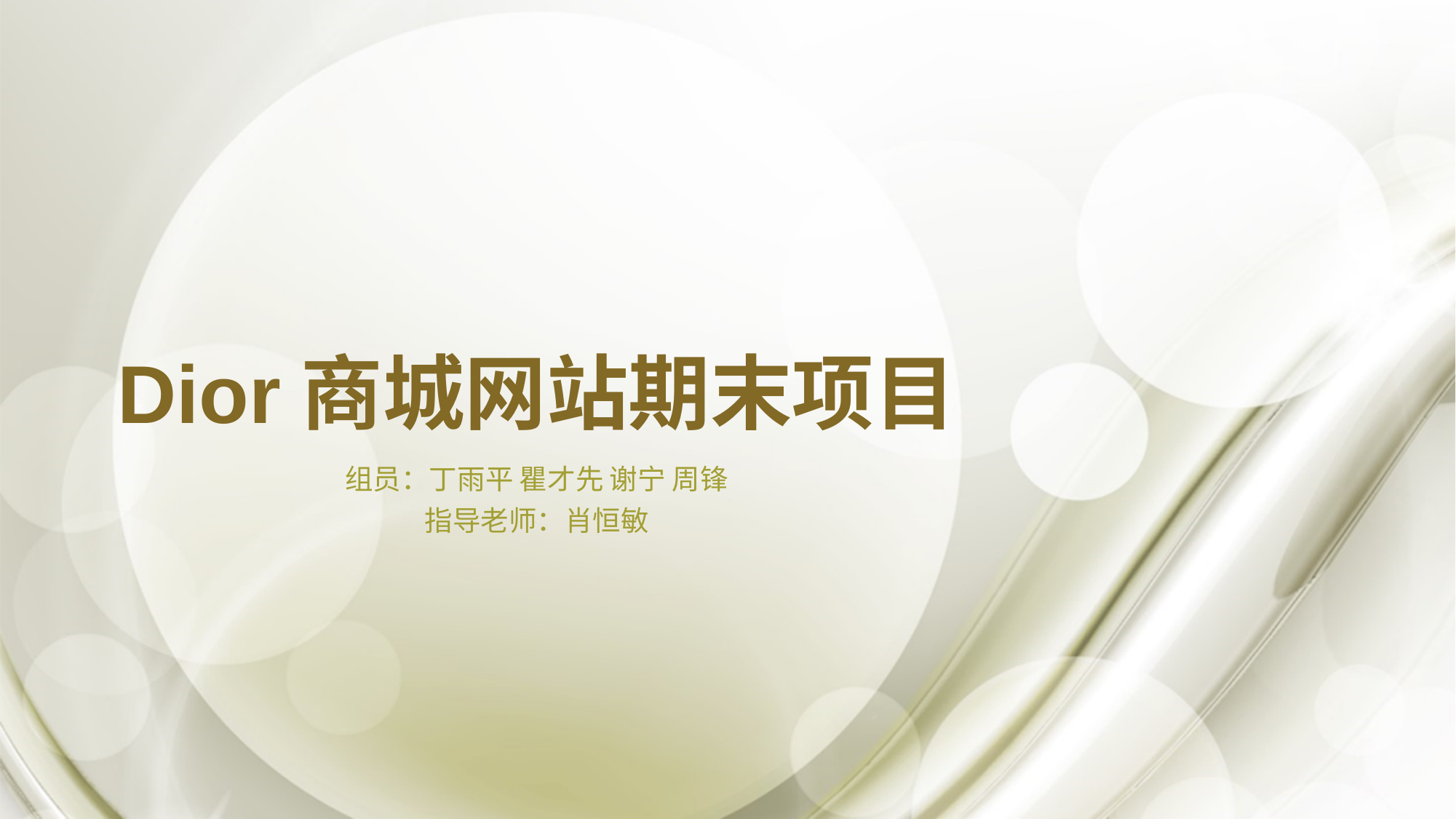

# Dior商城网站期末项目
组员：丁雨平 瞿才先 谢宁 周锋
指导老师：肖恒敏